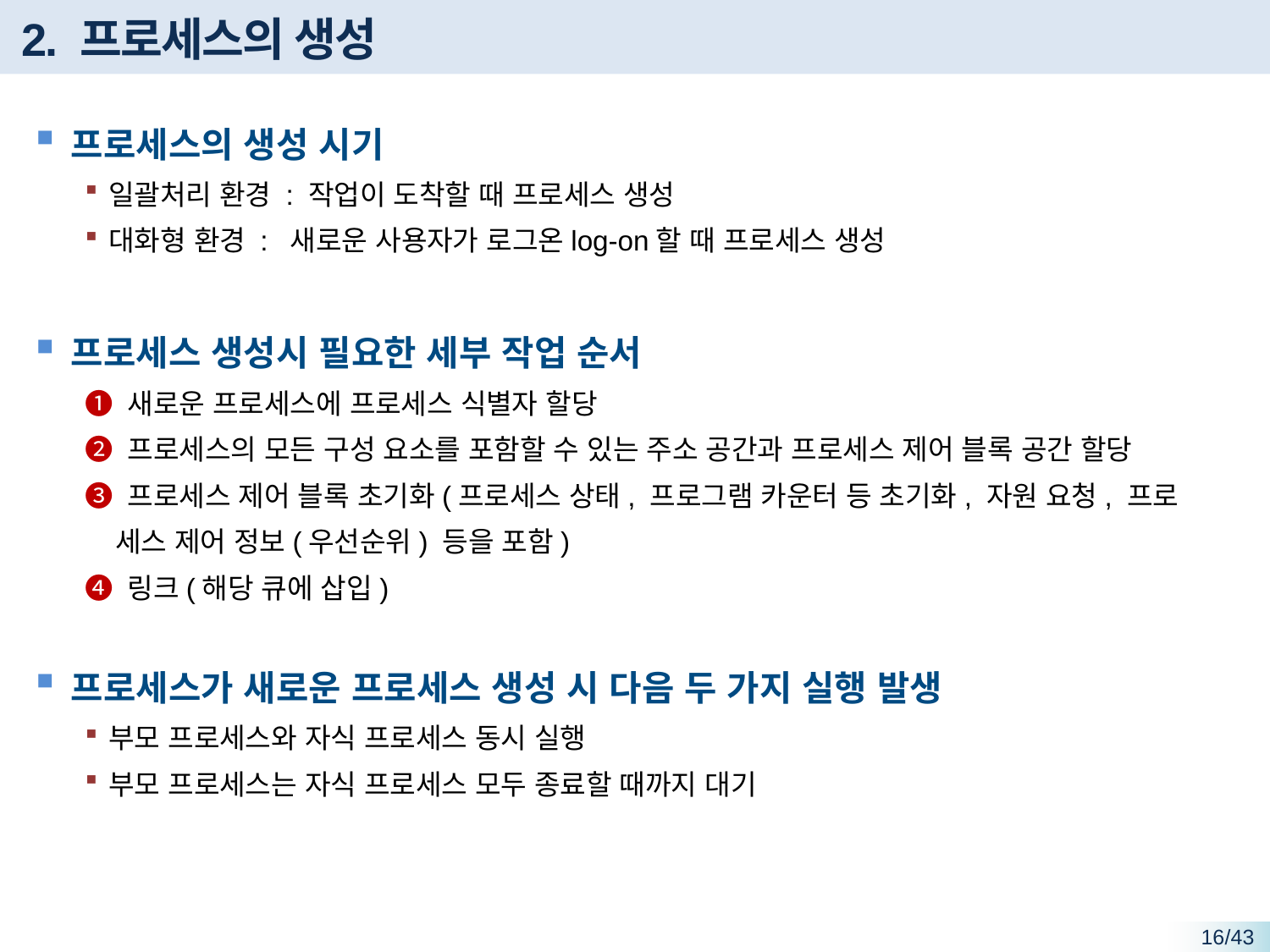

# 2. 프로세스의 생성
프로세스의 생성 시기
일괄처리 환경 : 작업이 도착할 때 프로세스 생성
대화형 환경 :  새로운 사용자가 로그온log-on할 때 프로세스 생성

프로세스 생성시 필요한 세부 작업 순서
❶ 새로운 프로세스에 프로세스 식별자 할당
❷ 프로세스의 모든 구성 요소를 포함할 수 있는 주소 공간과 프로세스 제어 블록 공간 할당
❸ 프로세스 제어 블록 초기화(프로세스 상태, 프로그램 카운터 등 초기화, 자원 요청, 프로
   세스 제어 정보(우선순위) 등을 포함)
❹ 링크(해당 큐에 삽입)

프로세스가 새로운 프로세스 생성 시 다음 두 가지 실행 발생
부모 프로세스와 자식 프로세스 동시 실행
부모 프로세스는 자식 프로세스 모두 종료할 때까지 대기